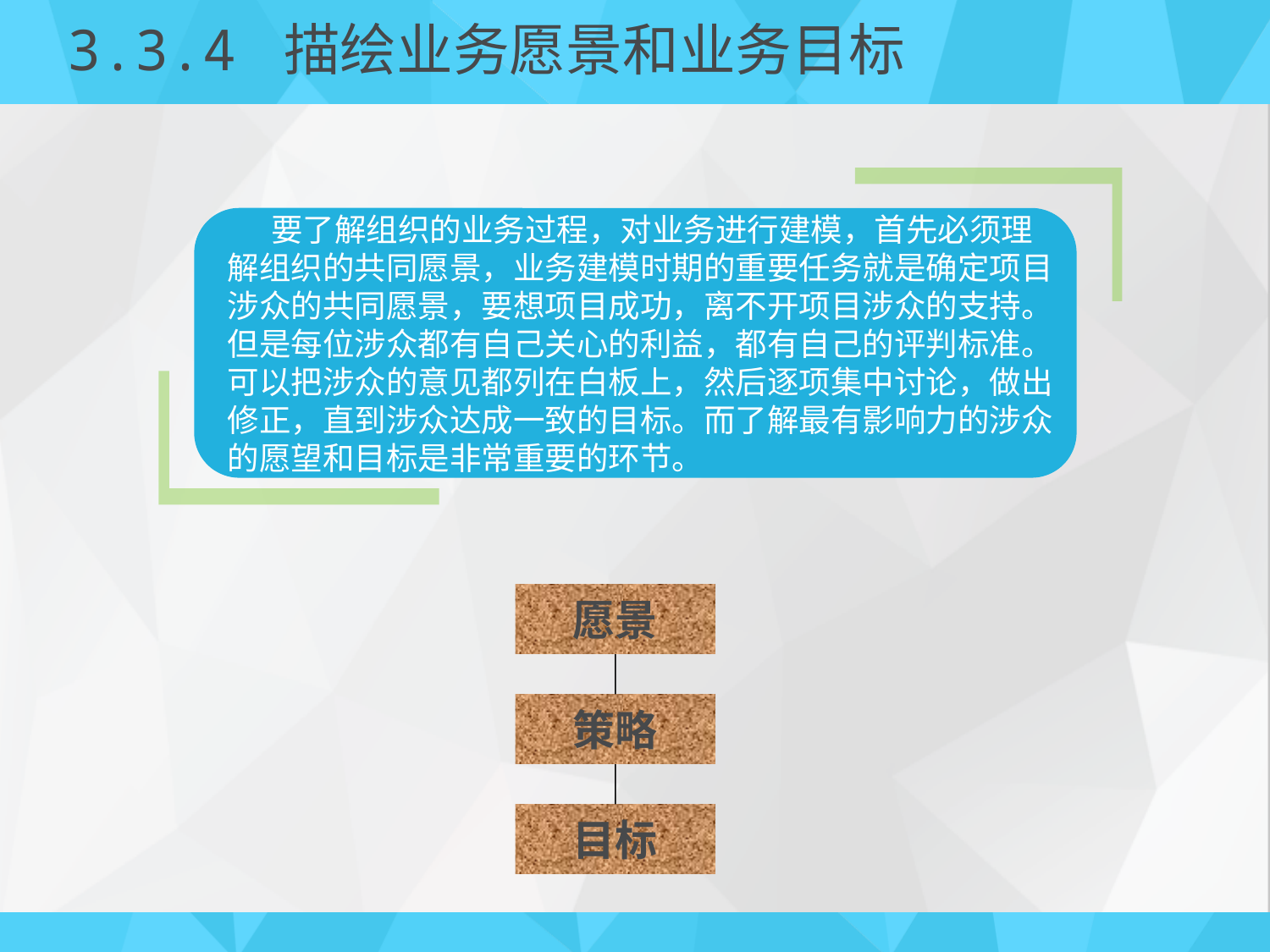

# 3.3.4 描绘业务愿景和业务目标

     要了解组织的业务过程，对业务进行建模，首先必须理解组织的共同愿景，业务建模时期的重要任务就是确定项目涉众的共同愿景，要想项目成功，离不开项目涉众的支持。但是每位涉众都有自己关心的利益，都有自己的评判标准。可以把涉众的意见都列在白板上，然后逐项集中讨论，做出修正，直到涉众达成一致的目标。而了解最有影响力的涉众的愿望和目标是非常重要的环节。

愿景

策略

目标